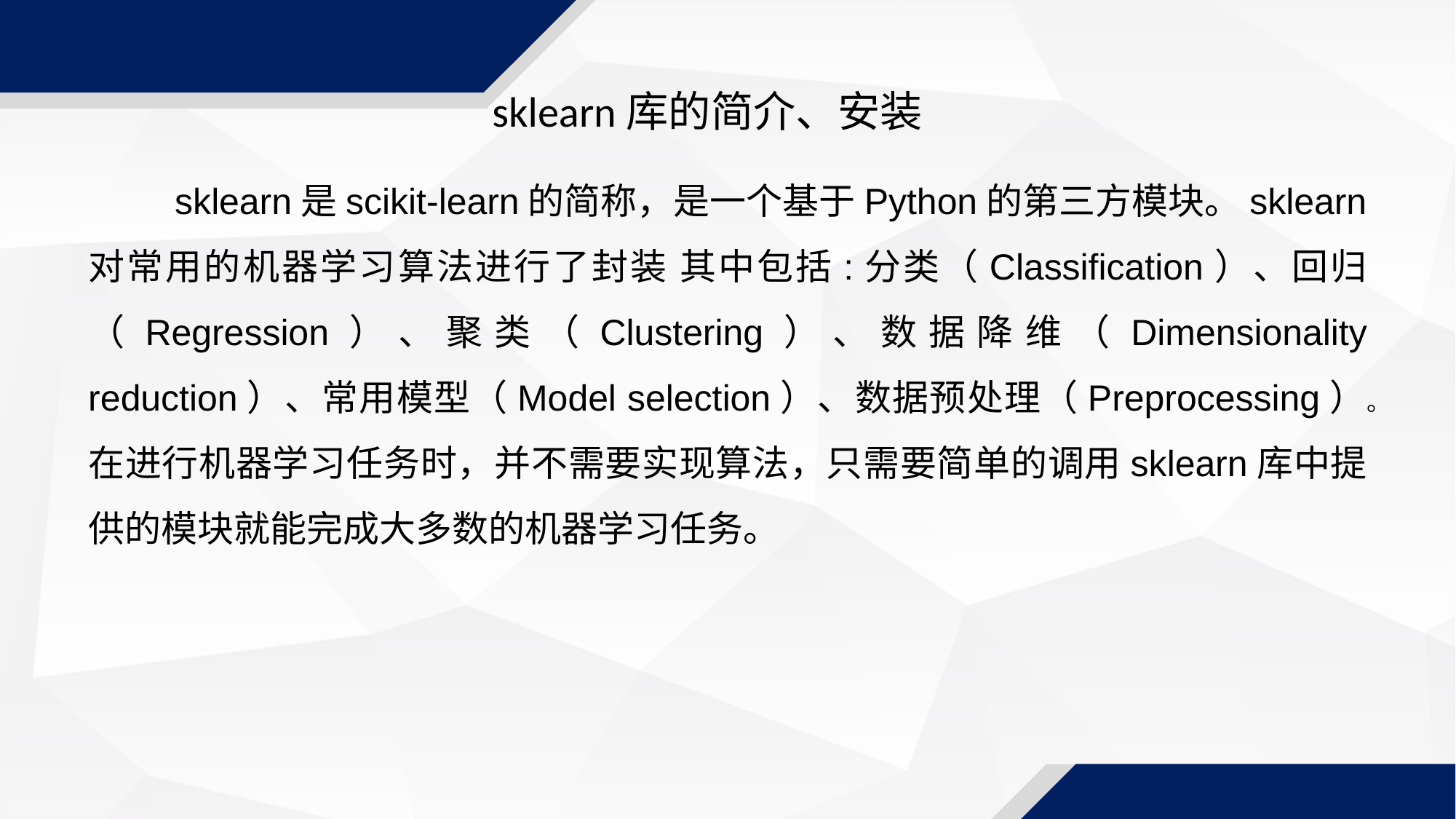

sklearn库的简介、安装
    sklearn是scikit-learn的简称，是一个基于Python的第三方模块。sklearn对常用的机器学习算法进行了封装 其中包括:分类（Classification）、回归（Regression）、聚类（Clustering）、数据降维（Dimensionality reduction）、常用模型（Model selection）、数据预处理（Preprocessing）。在进行机器学习任务时，并不需要实现算法，只需要简单的调用sklearn库中提供的模块就能完成大多数的机器学习任务。